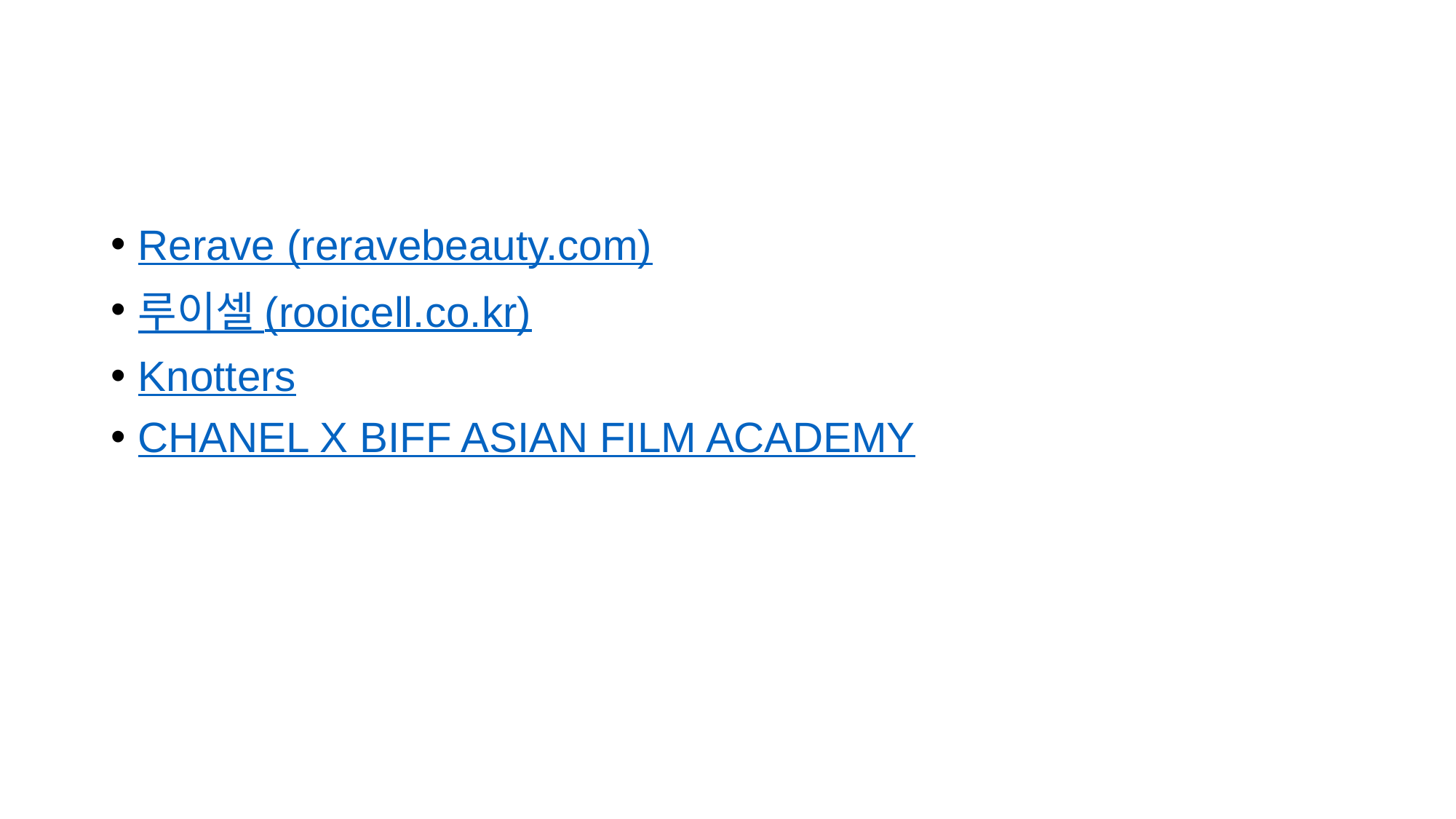

#
Rerave (reravebeauty.com)
루이셀 (rooicell.co.kr)
Knotters
CHANEL X BIFF ASIAN FILM ACADEMY